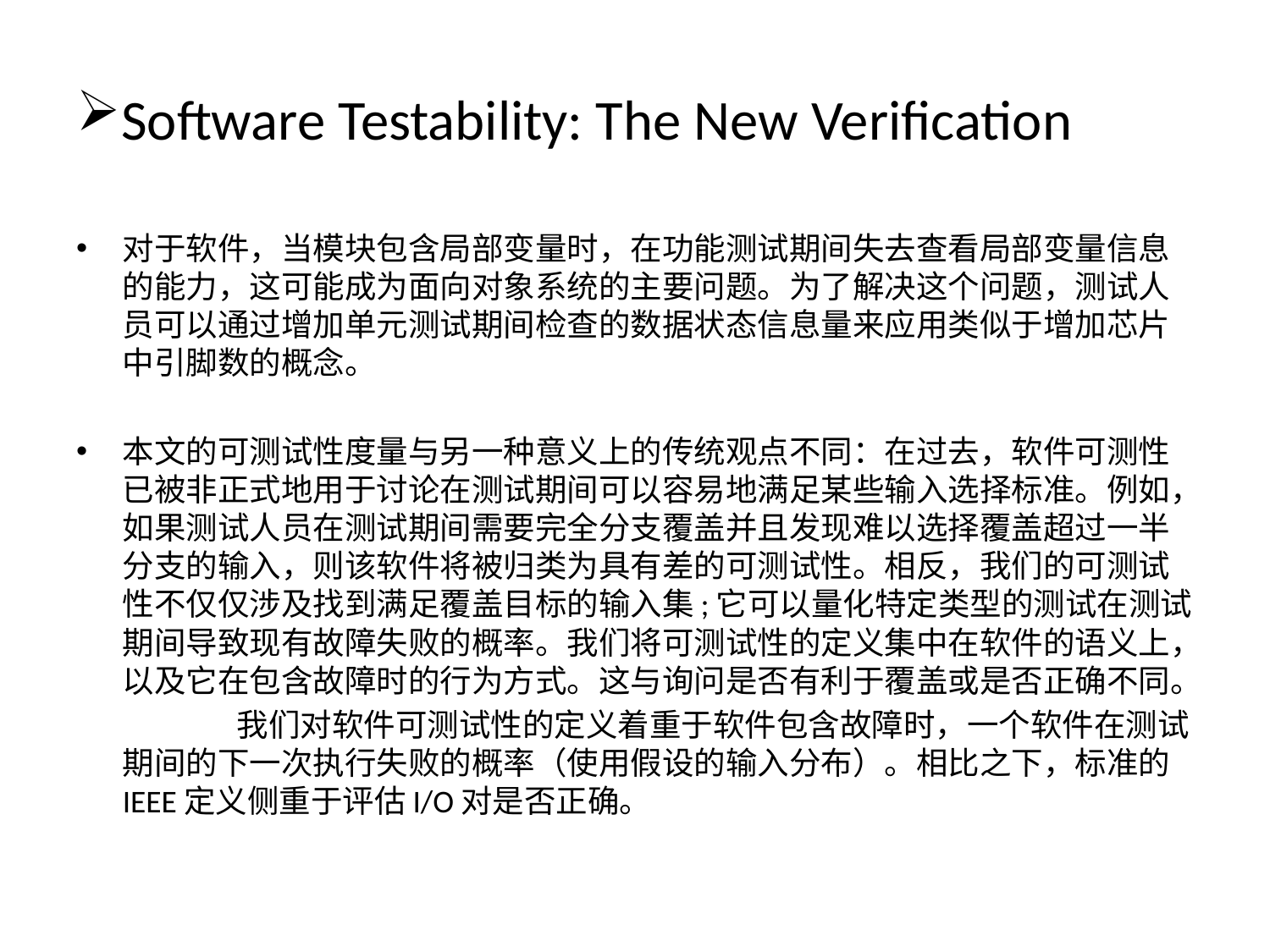

# Software Testability: The New Verification
对于软件，当模块包含局部变量时，在功能测试期间失去查看局部变量信息的能力，这可能成为面向对象系统的主要问题。为了解决这个问题，测试人员可以通过增加单元测试期间检查的数据状态信息量来应用类似于增加芯片中引脚数的概念。

本文的可测试性度量与另一种意义上的传统观点不同：在过去，软件可测性已被非正式地用于讨论在测试期间可以容易地满足某些输入选择标准。例如，如果测试人员在测试期间需要完全分支覆盖并且发现难以选择覆盖超过一半分支的输入，则该软件将被归类为具有差的可测试性。相反，我们的可测试性不仅仅涉及找到满足覆盖目标的输入集;它可以量化特定类型的测试在测试期间导致现有故障失败的概率。我们将可测试性的定义集中在软件的语义上，以及它在包含故障时的行为方式。这与询问是否有利于覆盖或是否正确不同。
		我们对软件可测试性的定义着重于软件包含故障时，一个软件在测试期间的下一次执行失败的概率（使用假设的输入分布）。相比之下，标准的IEEE定义侧重于评估I/O对是否正确。